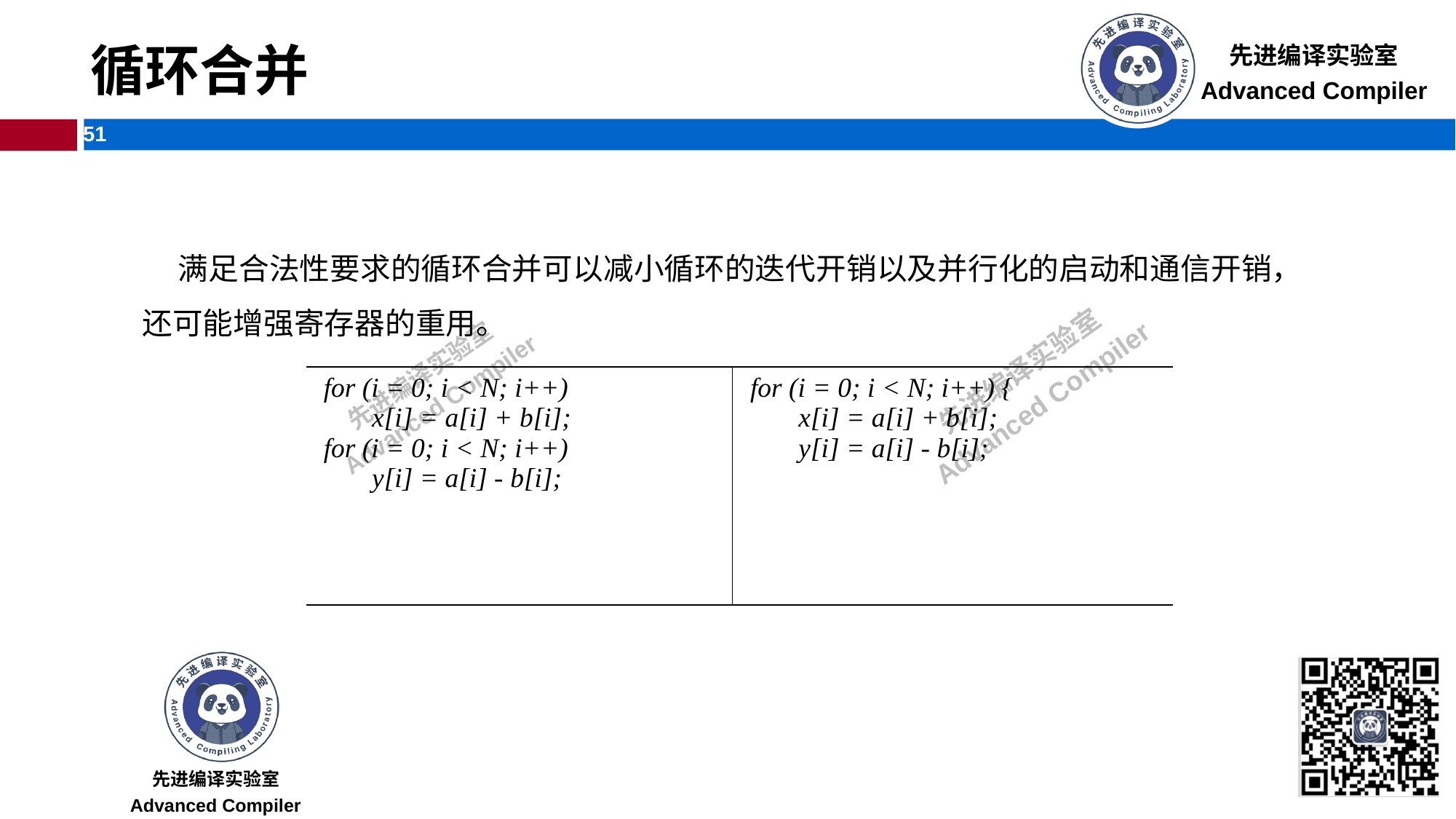

# 循环合并
  满足合法性要求的循环合并可以减小循环的迭代开销以及并行化的启动和通信开销，还可能增强寄存器的重用。
| for (i = 0; i < N; i++) x[i] = a[i] + b[i]; for (i = 0; i < N; i++) y[i] = a[i] - b[i]; | for (i = 0; i < N; i++) { x[i] = a[i] + b[i]; y[i] = a[i] - b[i]; |
| --- | --- |